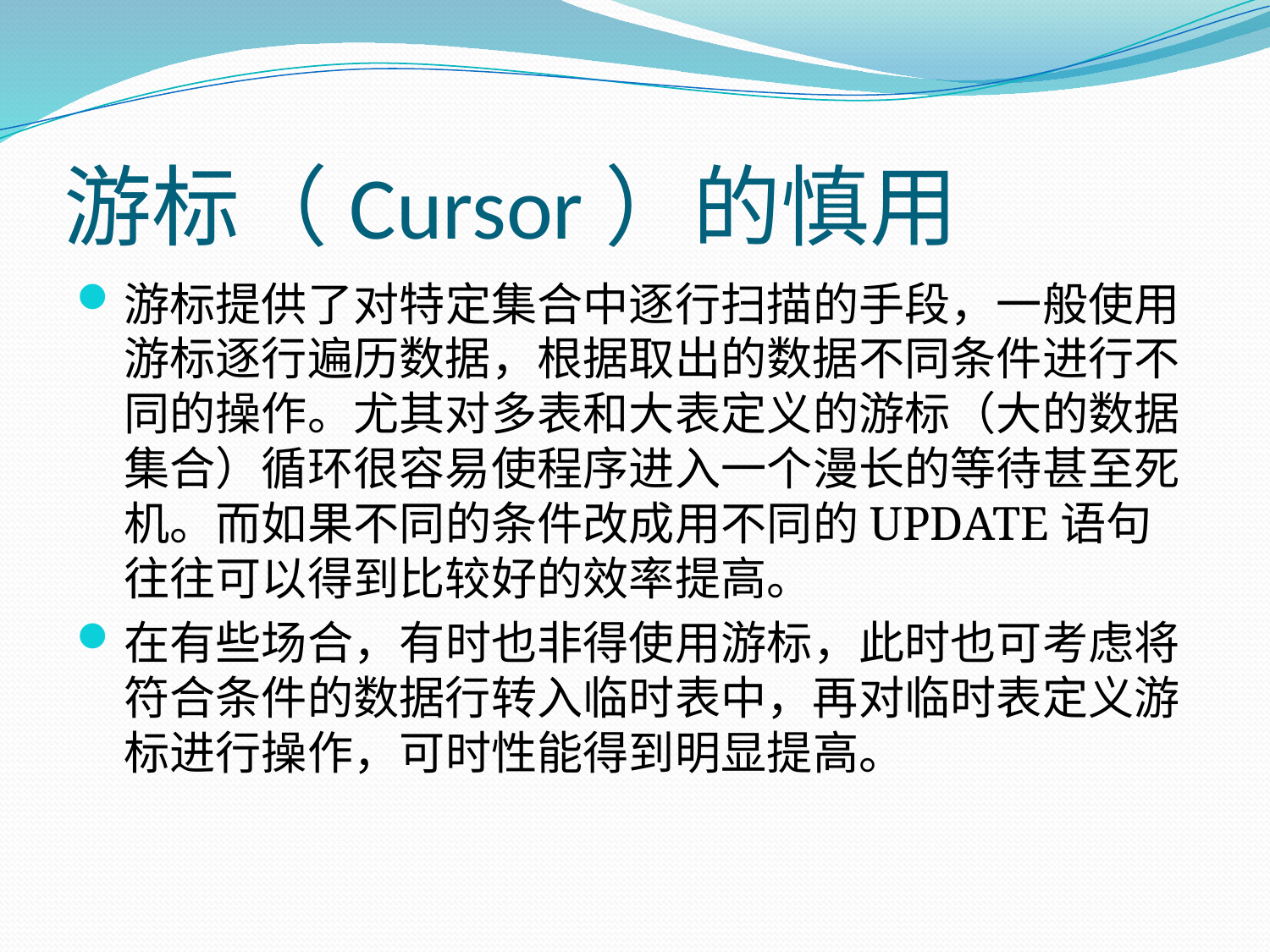

# 游标（Cursor）的慎用
游标提供了对特定集合中逐行扫描的手段，一般使用游标逐行遍历数据，根据取出的数据不同条件进行不同的操作。尤其对多表和大表定义的游标（大的数据集合）循环很容易使程序进入一个漫长的等待甚至死机。而如果不同的条件改成用不同的UPDATE语句往往可以得到比较好的效率提高。
在有些场合，有时也非得使用游标，此时也可考虑将符合条件的数据行转入临时表中，再对临时表定义游标进行操作，可时性能得到明显提高。